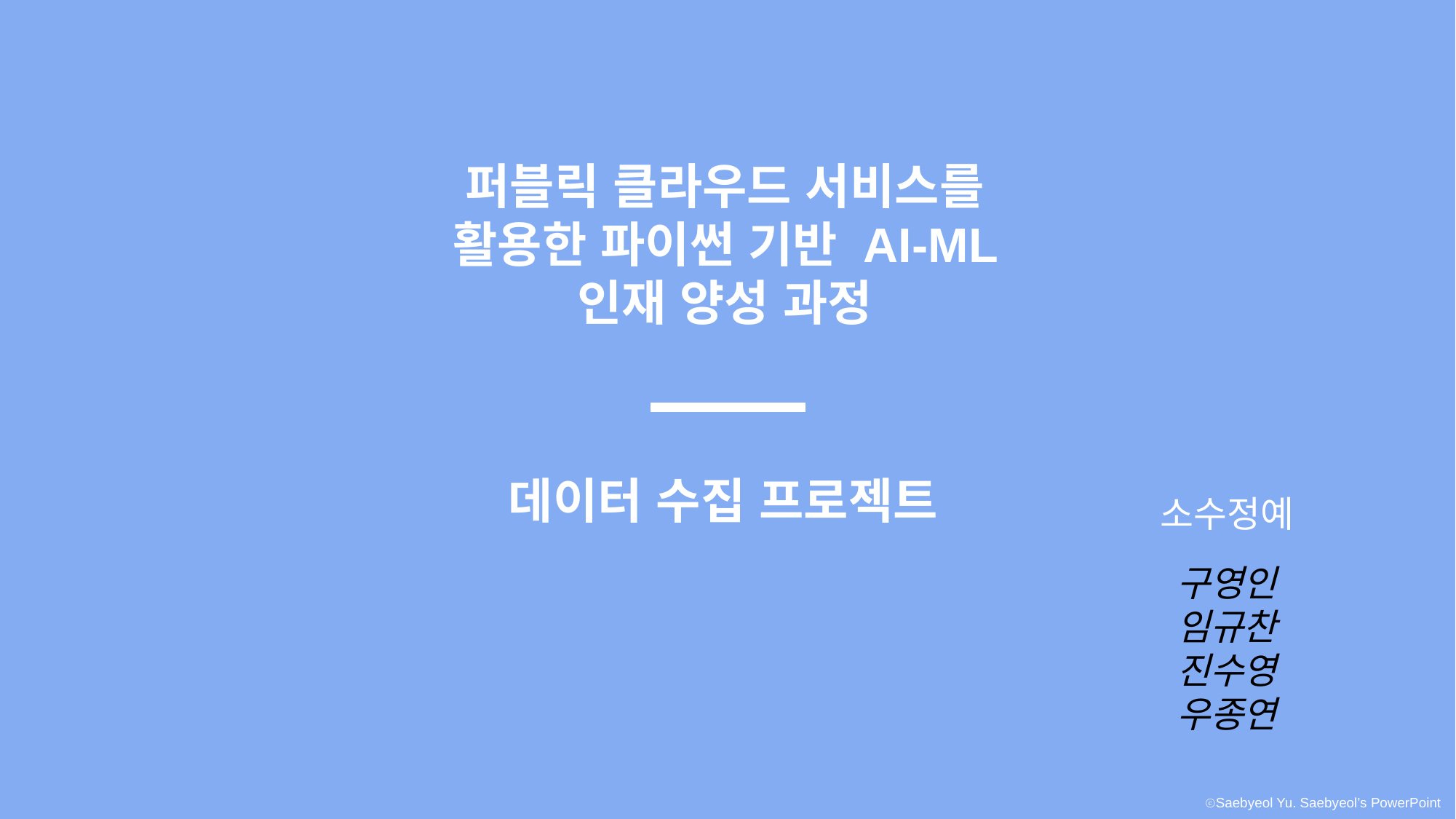

퍼블릭 클라우드 서비스를 활용한 파이썬 기반 AI-ML 인재 양성 과정
데이터 수집 프로젝트
소수정예

구영인
임규찬
진수영
우종연